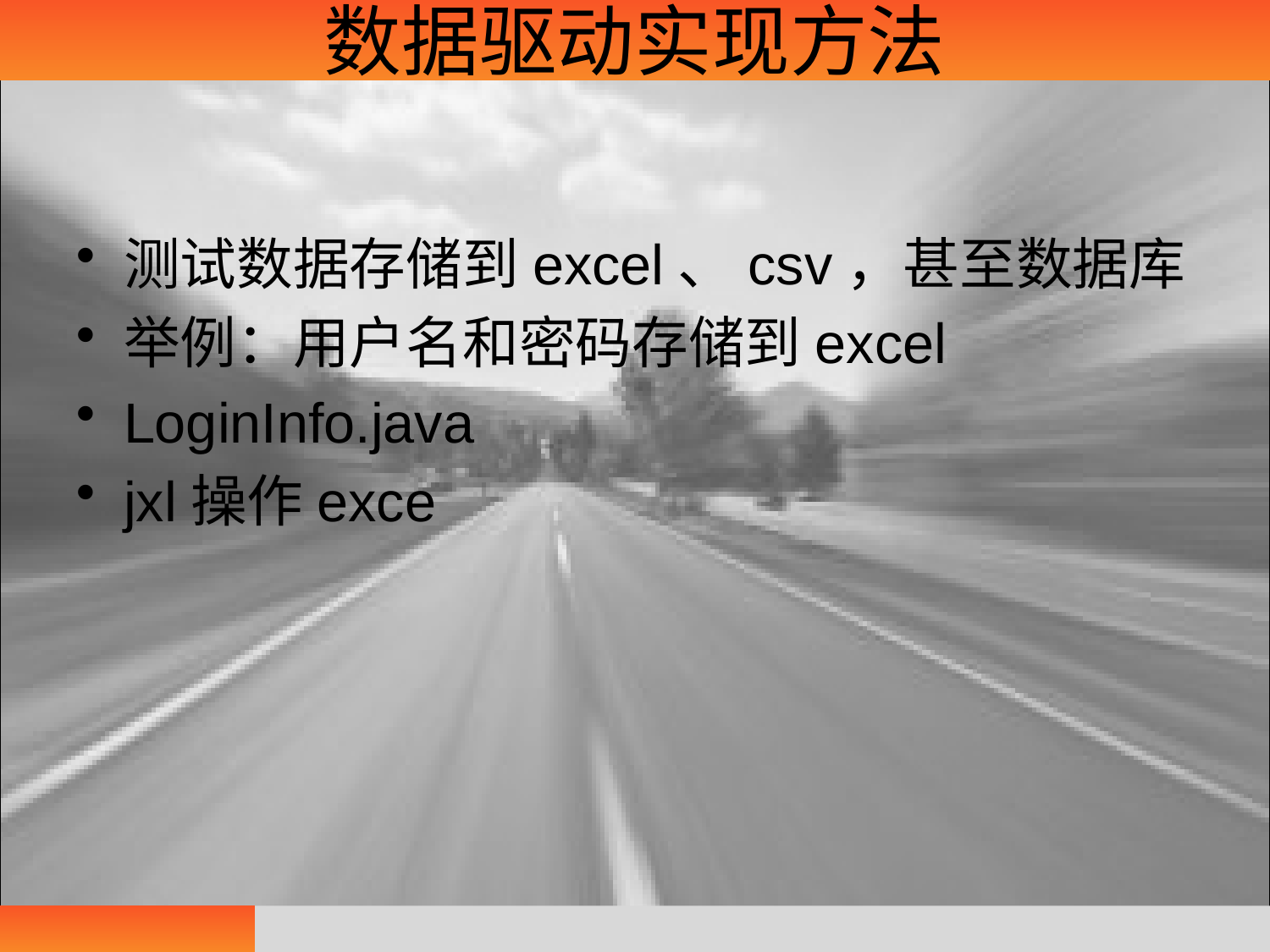

# 数据驱动实现方法
测试数据存储到excel、csv，甚至数据库
举例：用户名和密码存储到excel
LoginInfo.java
jxl操作exce